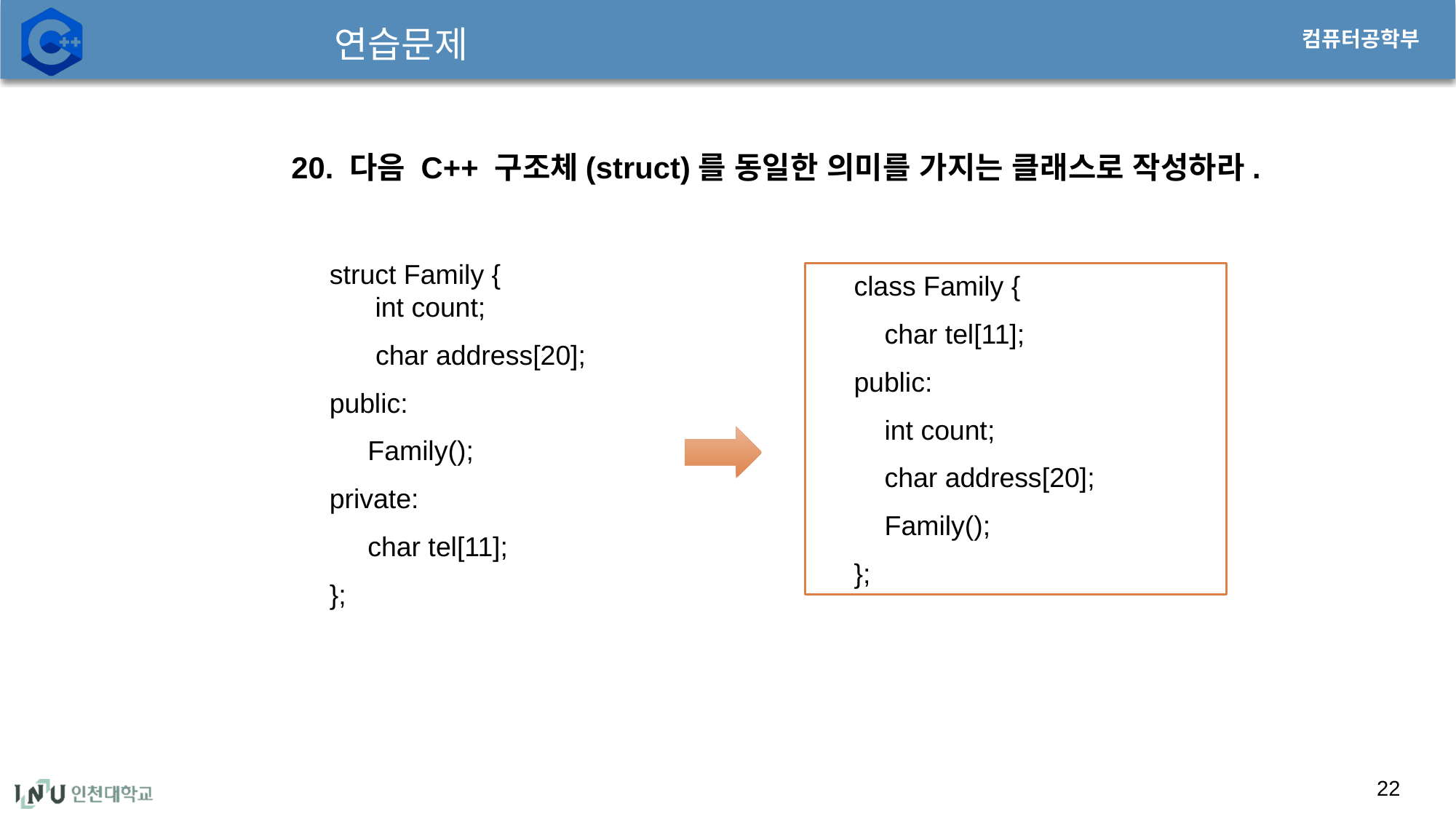

# 연습문제
20. 다음 C++ 구조체(struct)를 동일한 의미를 가지는 클래스로 작성하라.

struct Family {
      int count;
      char address[20];
public:
     Family();
private:
     char tel[11];
};
class Family {
    char tel[11];
public:
    int count;
    char address[20];
    Family();
};